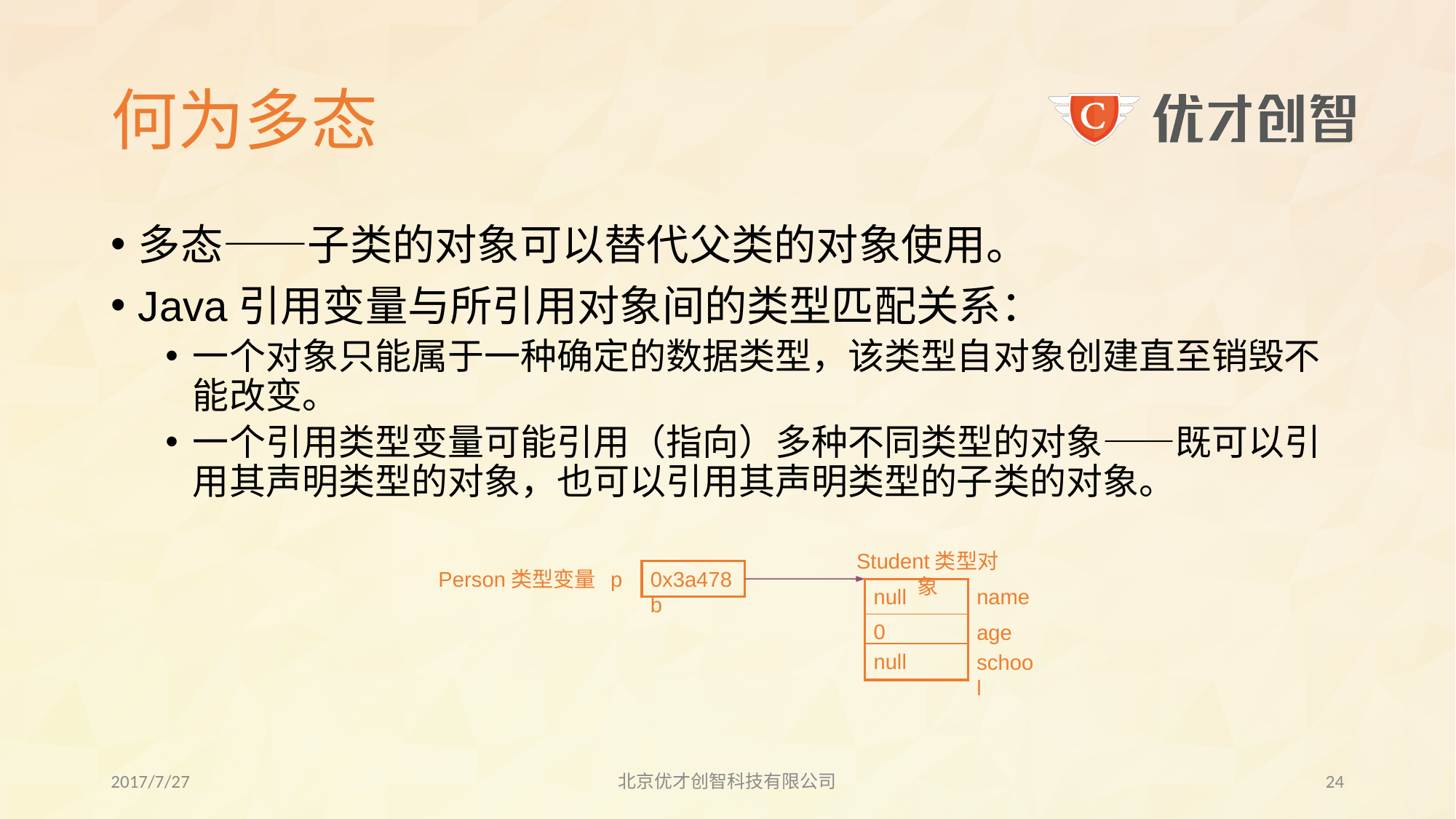

# 何为多态
多态——子类的对象可以替代父类的对象使用。
Java引用变量与所引用对象间的类型匹配关系：
一个对象只能属于一种确定的数据类型，该类型自对象创建直至销毁不能改变。
一个引用类型变量可能引用（指向）多种不同类型的对象——既可以引用其声明类型的对象，也可以引用其声明类型的子类的对象。
Student类型对象
Person类型变量  p
0x3a478b

null

name
0
age
null
school
2017/7/27
北京优才创智科技有限公司
24